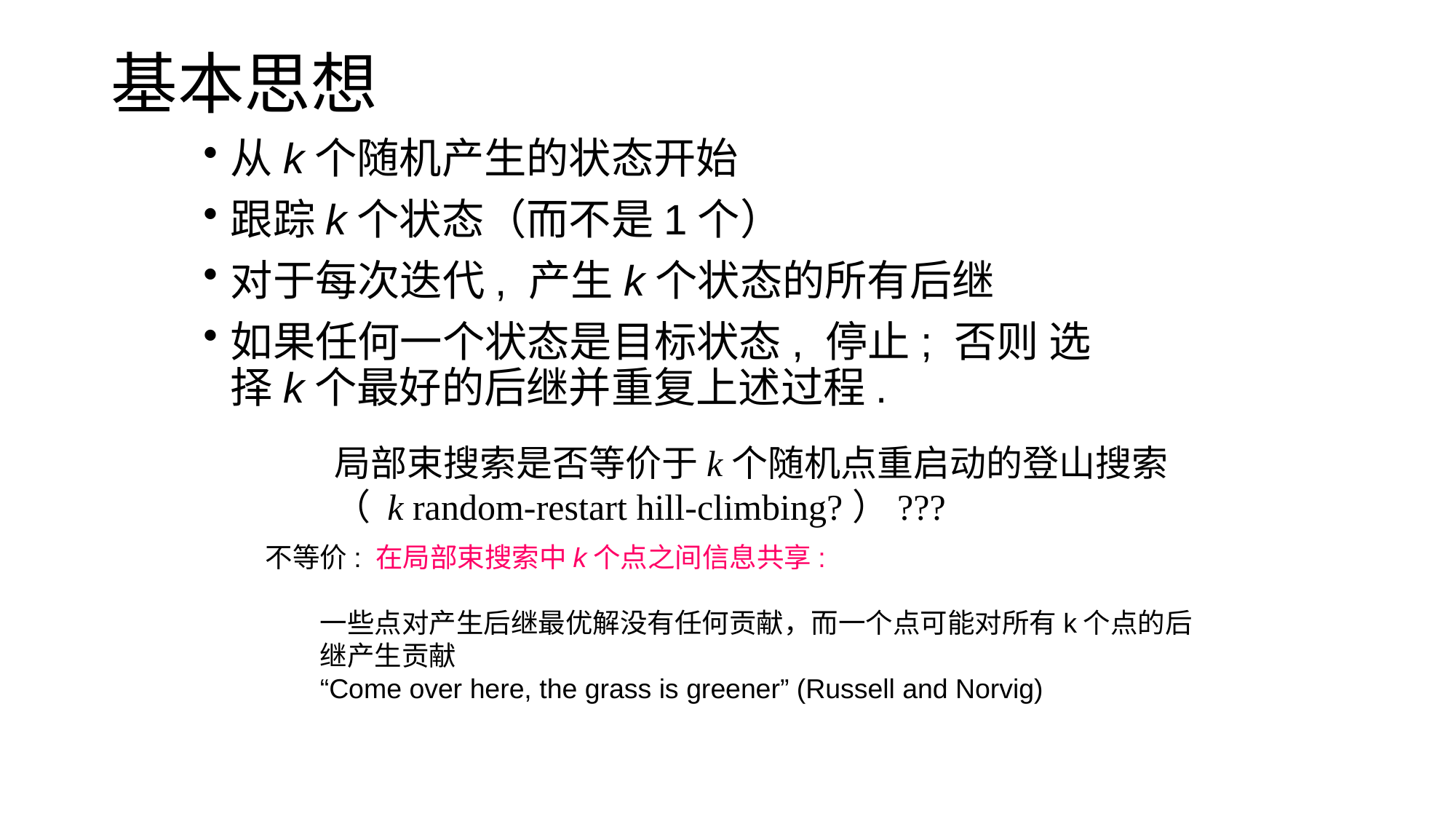

# 基本思想
从k个随机产生的状态开始
跟踪k个状态（而不是1个）
对于每次迭代, 产生k个状态的所有后继
如果任何一个状态是目标状态, 停止; 否则 选择k个最好的后继并重复上述过程.
局部束搜索是否等价于k个随机点重启动的登山搜索
（ k random-restart hill-climbing?）???
不等价: 在局部束搜索中k个点之间信息共享:

一些点对产生后继最优解没有任何贡献，而一个点可能对所有k个点的后继产生贡献
“Come over here, the grass is greener” (Russell and Norvig)